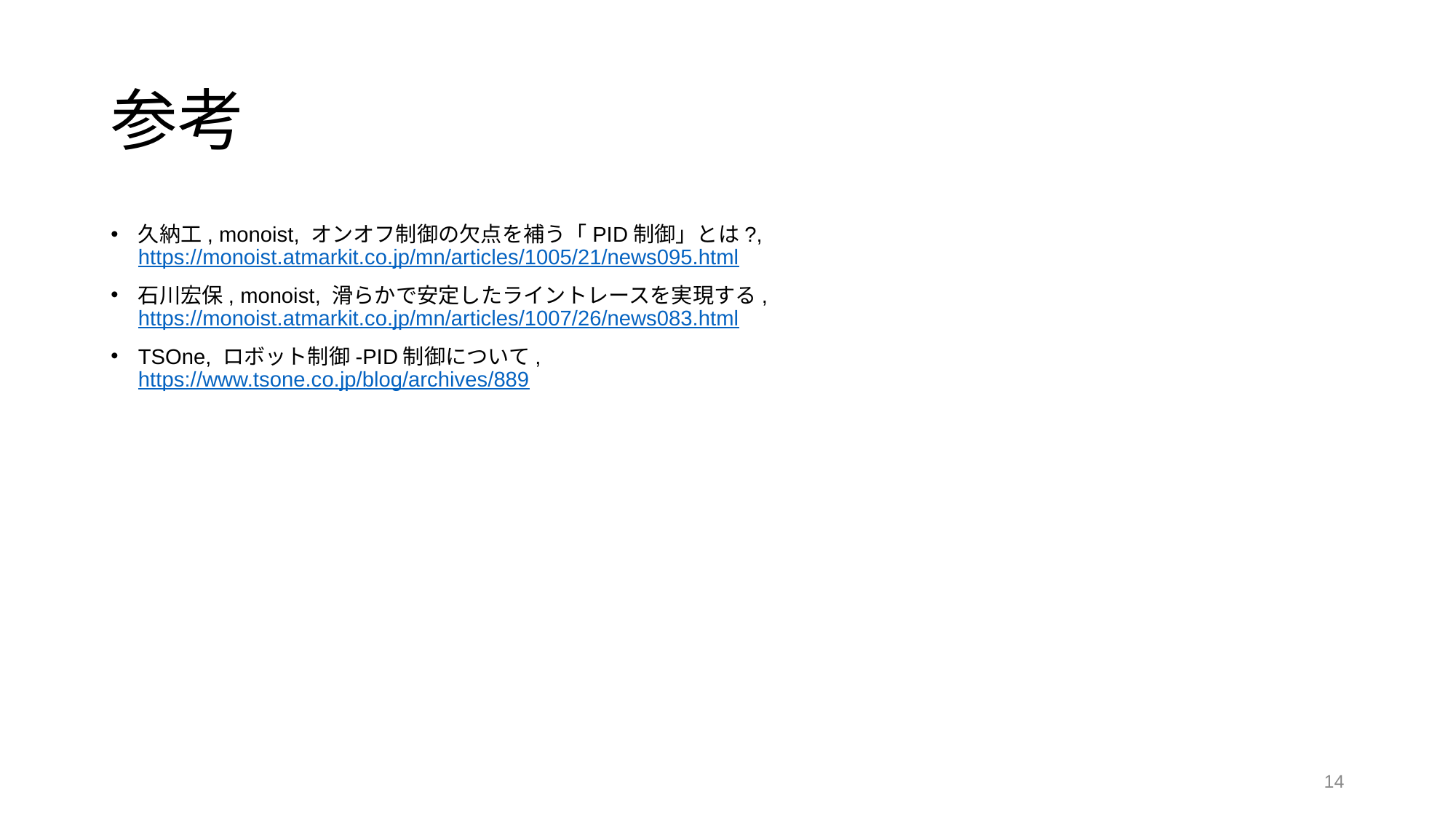

# 参考
久納工, monoist, オンオフ制御の欠点を補う「PID制御」とは?, https://monoist.atmarkit.co.jp/mn/articles/1005/21/news095.html
石川宏保, monoist, 滑らかで安定したライントレースを実現する, https://monoist.atmarkit.co.jp/mn/articles/1007/26/news083.html
TSOne, ロボット制御-PID制御について,
https://www.tsone.co.jp/blog/archives/889

14